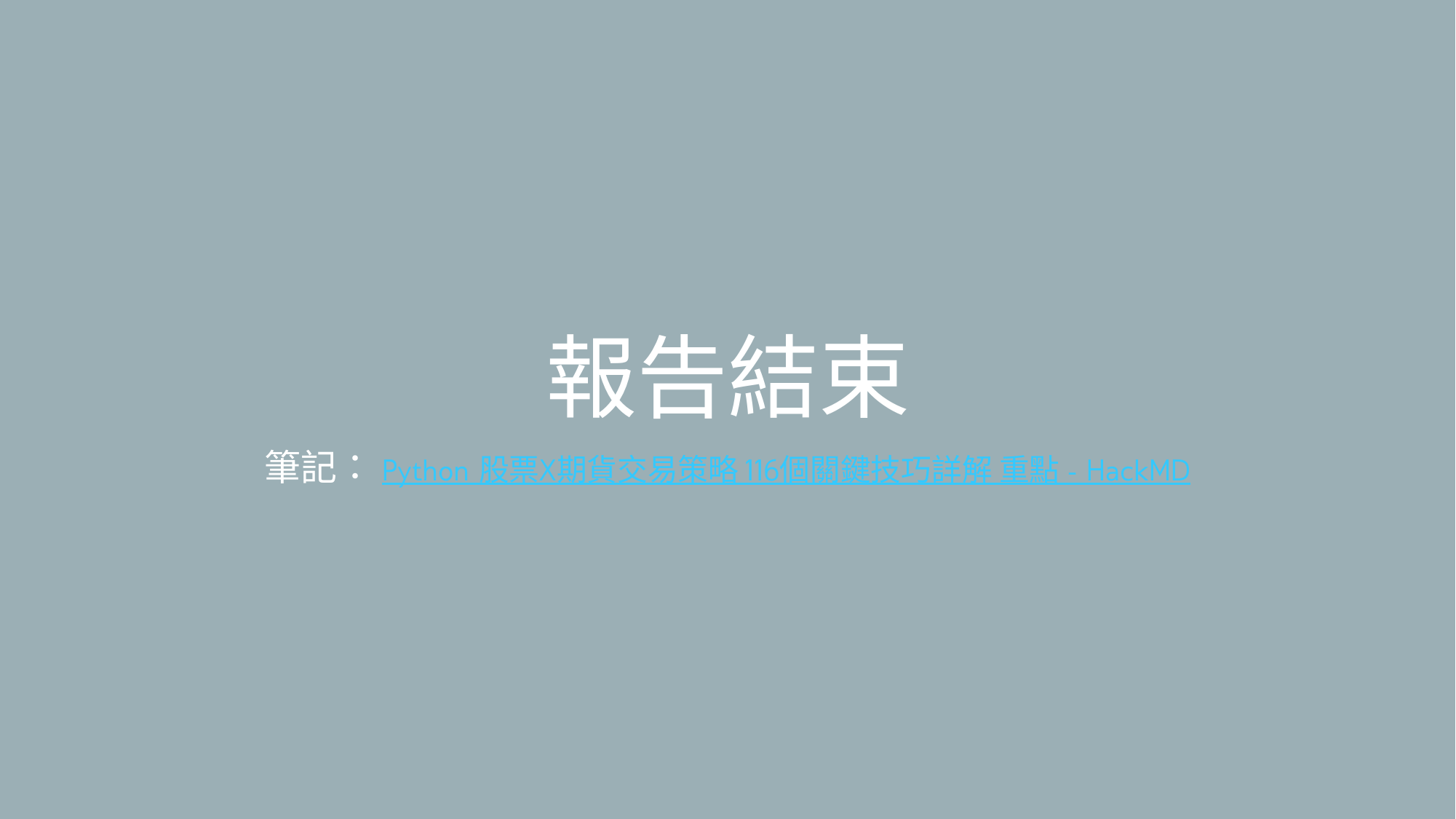

報告結束
筆記：Python 股票X期貨交易策略 116個關鍵技巧詳解 重點 - HackMD